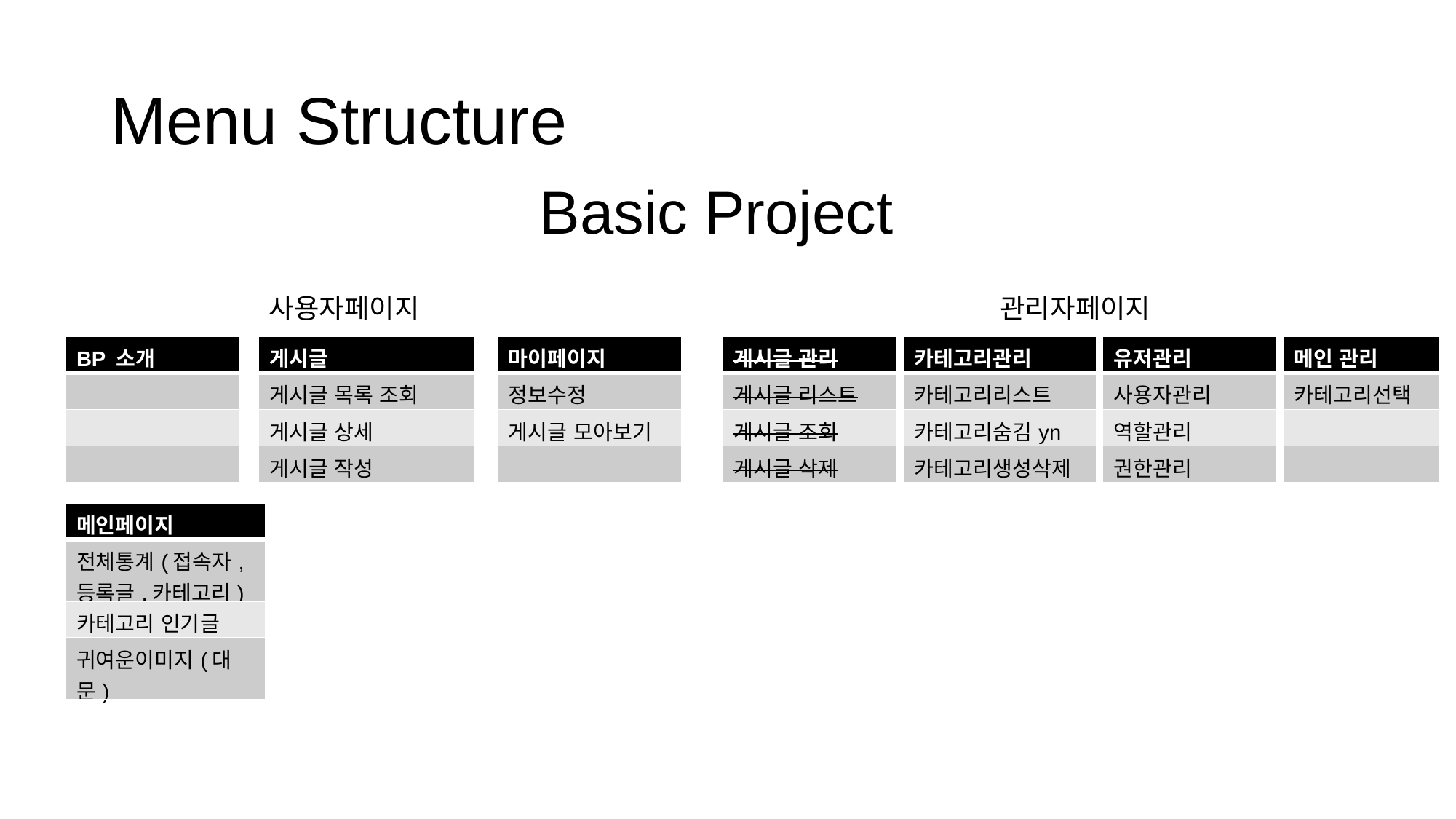

# Menu Structure
Basic Project
사용자페이지
관리자페이지
| BP 소개 |
| --- |
|  |
|  |
|  |
| 게시글 |
| --- |
| 게시글 목록 조회 |
| 게시글 상세 |
| 게시글 작성 |
| 마이페이지 |
| --- |
| 정보수정 |
| 게시글 모아보기 |
|  |
| 게시글 관리 |
| --- |
| 게시글 리스트 |
| 게시글 조회 |
| 게시글 삭제 |
| 카테고리관리 |
| --- |
| 카테고리리스트 |
| 카테고리숨김yn |
| 카테고리생성삭제 |
| 유저관리 |
| --- |
| 사용자관리 |
| 역할관리 |
| 권한관리 |
| 메인 관리 |
| --- |
| 카테고리선택 |
|  |
|  |
| 메인페이지 |
| --- |
| 전체통계(접속자,등록글,카테고리) |
| 카테고리 인기글 |
| 귀여운이미지(대문) |